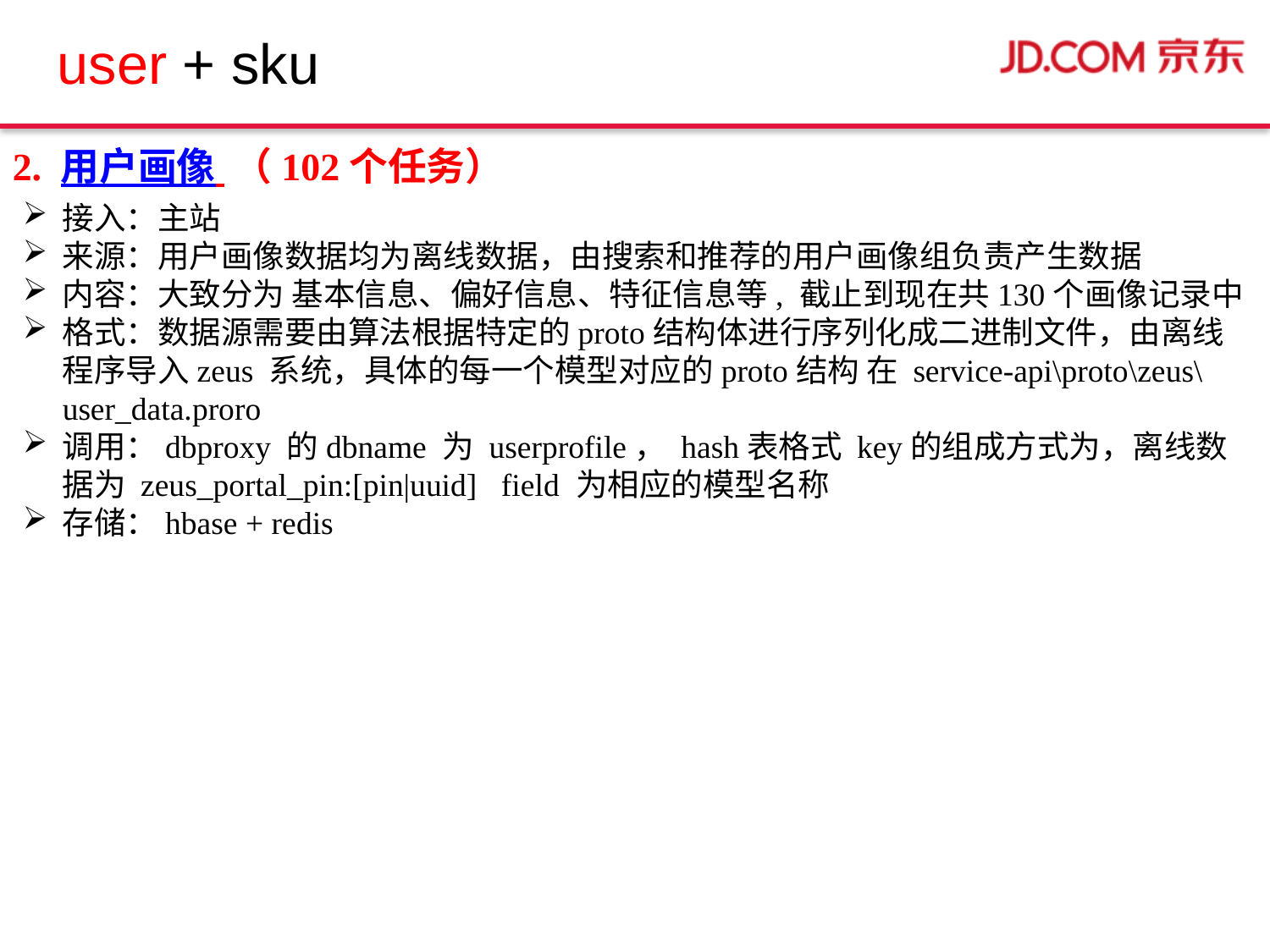

# user + sku
2. 用户画像  （102个任务）
接入：主站
来源：用户画像数据均为离线数据，由搜索和推荐的用户画像组负责产生数据
内容：大致分为 基本信息、偏好信息、特征信息等, 截止到现在共130个画像记录中
格式：数据源需要由算法根据特定的proto结构体进行序列化成二进制文件，由离线程序导入zeus 系统，具体的每一个模型对应的proto结构 在 service-api\proto\zeus\user_data.proro
调用：dbproxy 的dbname 为 userprofile， hash表格式 key的组成方式为，离线数据为 zeus_portal_pin:[pin|uuid]   field 为相应的模型名称
存储：hbase + redis